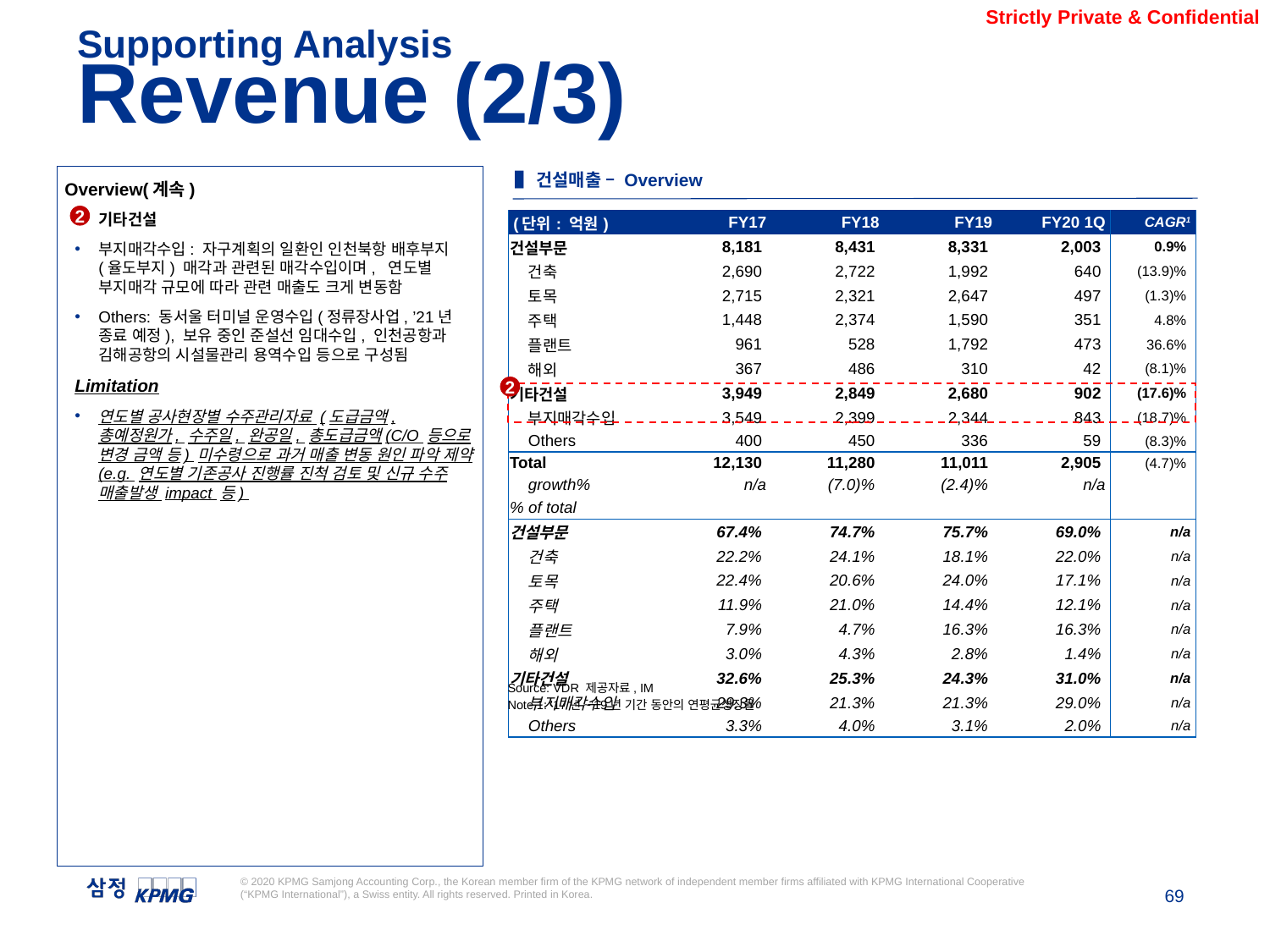

Supporting Analysis
Revenue (2/3)
▌건설매출 – Overview

Overview(계속)
기타건설
부지매각수입: 자구계획의 일환인 인천북항 배후부지(율도부지) 매각과 관련된 매각수입이며,  연도별 부지매각 규모에 따라 관련 매출도 크게 변동함
Others: 동서울 터미널 운영수입(정류장사업, ’21년 종료 예정), 보유 중인 준설선 임대수입, 인천공항과 김해공항의 시설물관리 용역수입 등으로 구성됨
Limitation
연도별 공사현장별 수주관리자료 (도급금액, 총예정원가, 수주일, 완공일, 총도급금액(C/O 등으로 변경 금액 등) 미수령으로 과거 매출 변동 원인 파악 제약 (e.g. 연도별 기존공사 진행률 진척 검토 및 신규 수주 매출발생 impact 등)
2
| (단위: 억원) | FY17 | FY18 | FY19 | FY20 1Q | CAGR1 |
| --- | --- | --- | --- | --- | --- |
| 건설부문 | 8,181 | 8,431 | 8,331 | 2,003 | 0.9% |
| 건축 | 2,690 | 2,722 | 1,992 | 640 | (13.9)% |
| 토목 | 2,715 | 2,321 | 2,647 | 497 | (1.3)% |
| 주택 | 1,448 | 2,374 | 1,590 | 351 | 4.8% |
| 플랜트 | 961 | 528 | 1,792 | 473 | 36.6% |
| 해외 | 367 | 486 | 310 | 42 | (8.1)% |
| 기타건설 | 3,949 | 2,849 | 2,680 | 902 | (17.6)% |
| 부지매각수입 | 3,549 | 2,399 | 2,344 | 843 | (18.7)% |
| Others | 400 | 450 | 336 | 59 | (8.3)% |
| Total | 12,130 | 11,280 | 11,011 | 2,905 | (4.7)% |
| growth% | n/a | (7.0)% | (2.4)% | n/a |  |
| % of total |  |  |  |  |  |
| 건설부문 | 67.4% | 74.7% | 75.7% | 69.0% | n/a |
| 건축 | 22.2% | 24.1% | 18.1% | 22.0% | n/a |
| 토목 | 22.4% | 20.6% | 24.0% | 17.1% | n/a |
| 주택 | 11.9% | 21.0% | 14.4% | 12.1% | n/a |
| 플랜트 | 7.9% | 4.7% | 16.3% | 16.3% | n/a |
| 해외 | 3.0% | 4.3% | 2.8% | 1.4% | n/a |
| 기타건설 | 32.6% | 25.3% | 24.3% | 31.0% | n/a |
| 부지매각수입 | 29.3% | 21.3% | 21.3% | 29.0% | n/a |
| Others | 3.3% | 4.0% | 3.1% | 2.0% | n/a |
2

Source: VDR 제공자료, IM
Note 1: ’17년~’19년 기간 동안의 연평균성장율